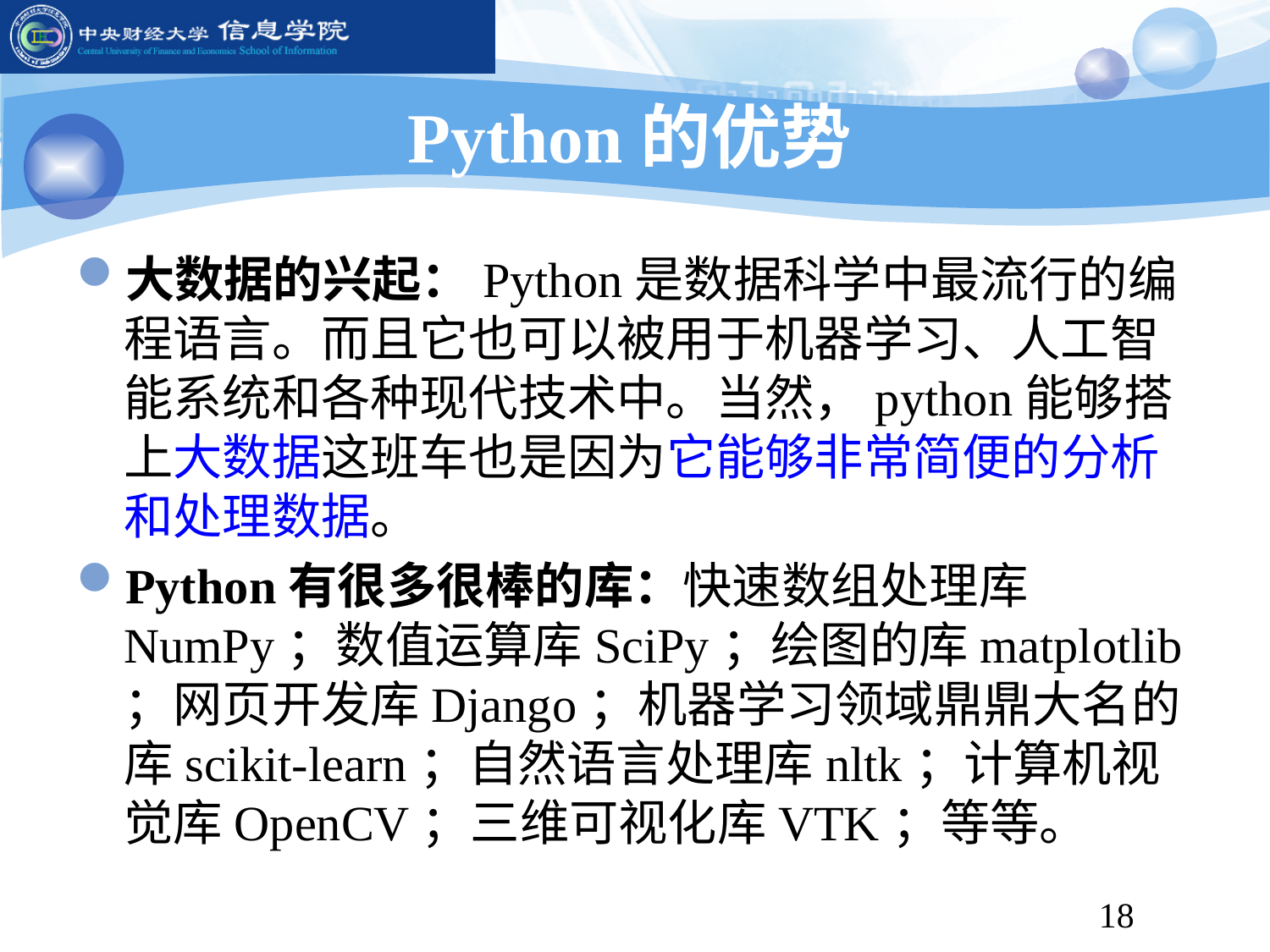

# Python的优势
大数据的兴起：Python是数据科学中最流行的编程语言。而且它也可以被用于机器学习、人工智能系统和各种现代技术中。当然，python能够搭上大数据这班车也是因为它能够非常简便的分析和处理数据。
Python有很多很棒的库：快速数组处理库NumPy；数值运算库SciPy；绘图的库matplotlib ；网页开发库Django；机器学习领域鼎鼎大名的库scikit-learn；自然语言处理库nltk；计算机视觉库OpenCV；三维可视化库VTK；等等。